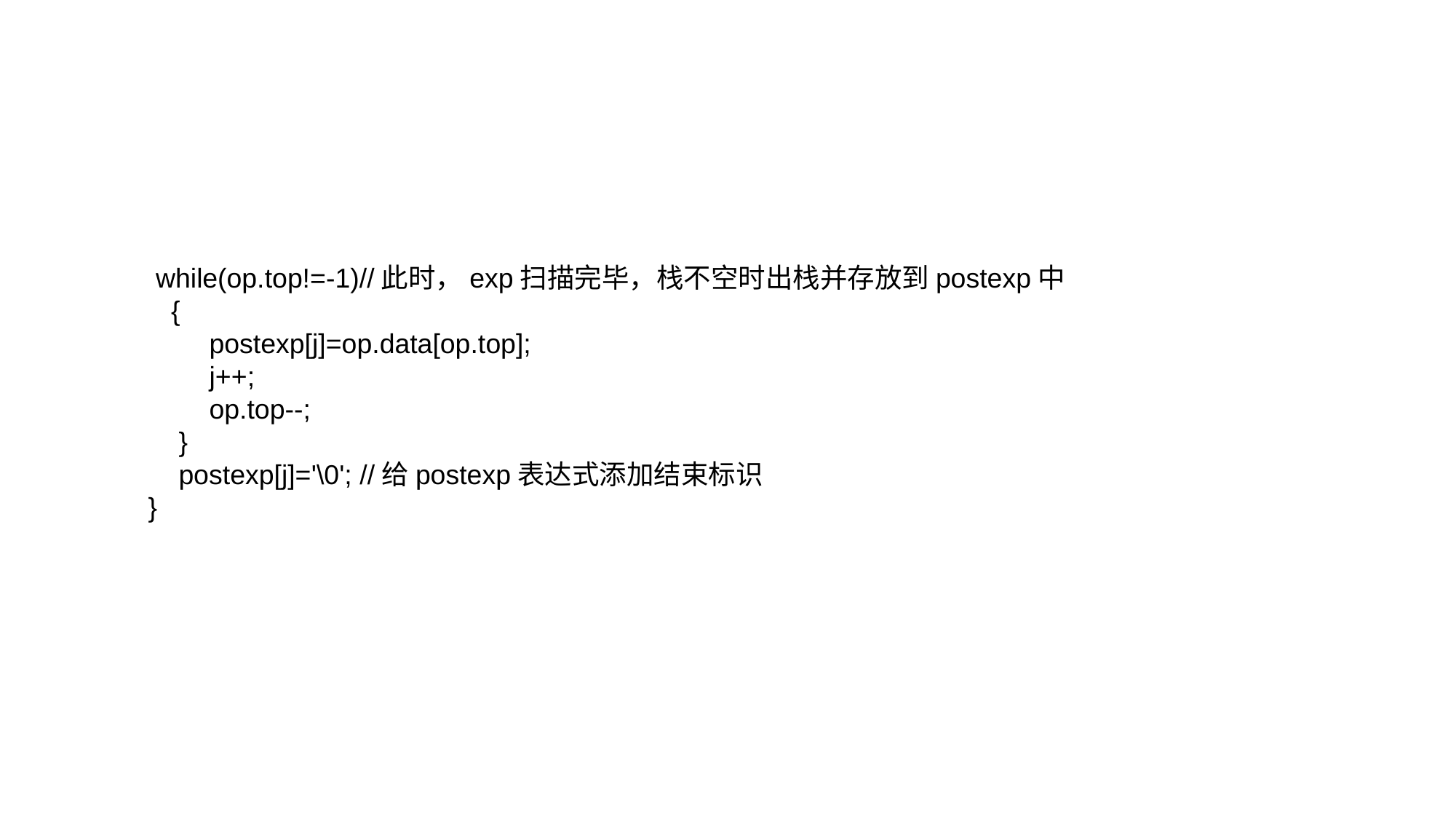

#
 while(op.top!=-1)//此时，exp扫描完毕，栈不空时出栈并存放到postexp中
   {
        postexp[j]=op.data[op.top];
        j++;
        op.top--;
    }
    postexp[j]='\0'; //给postexp表达式添加结束标识
}